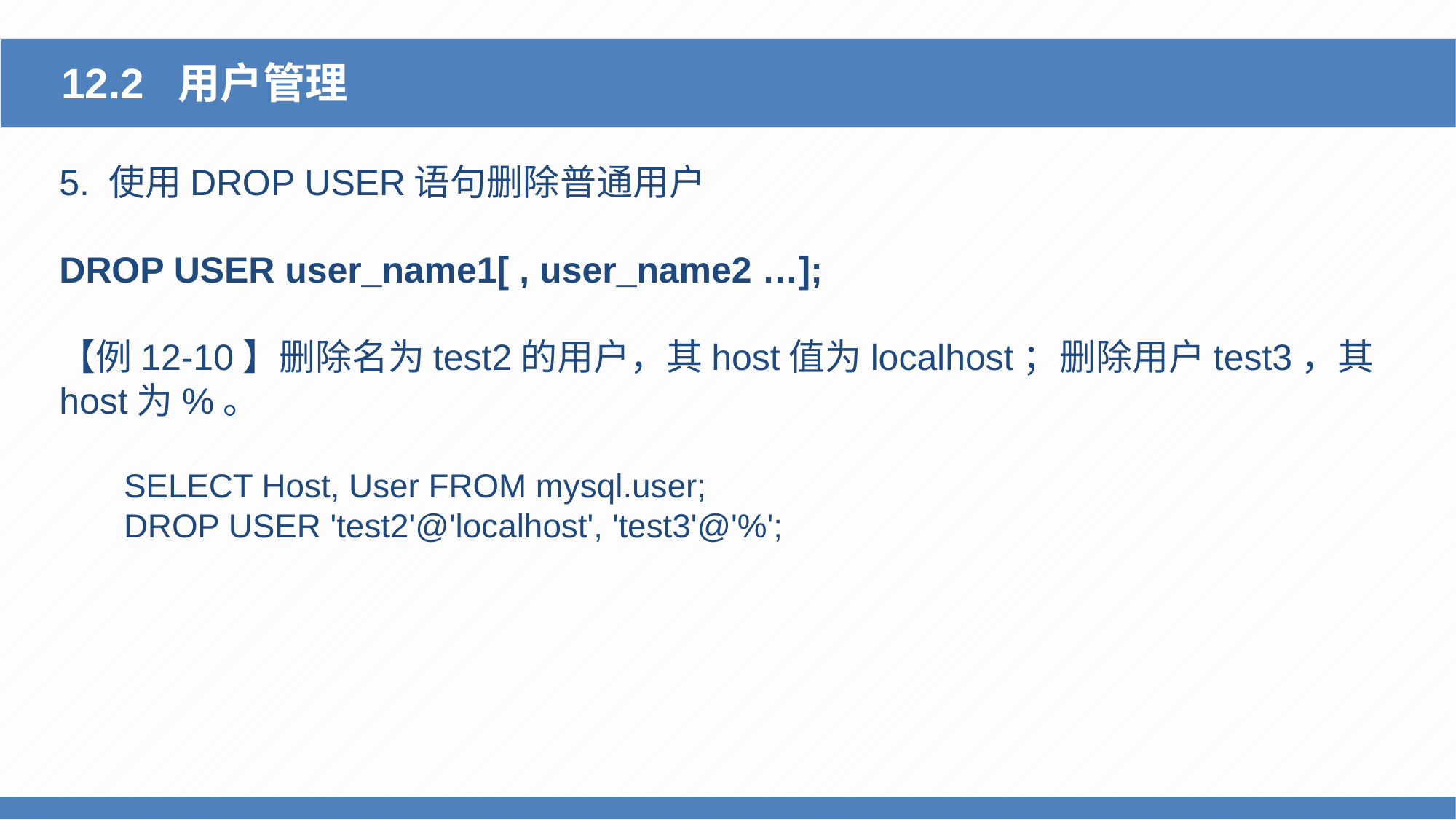

12.2  用户管理
5. 使用DROP USER语句删除普通用户

DROP USER user_name1[ , user_name2 …];

【例12-10】删除名为test2的用户，其host值为localhost；删除用户test3，其host为%。

SELECT Host, User FROM mysql.user;
DROP USER 'test2'@'localhost', 'test3'@'%';